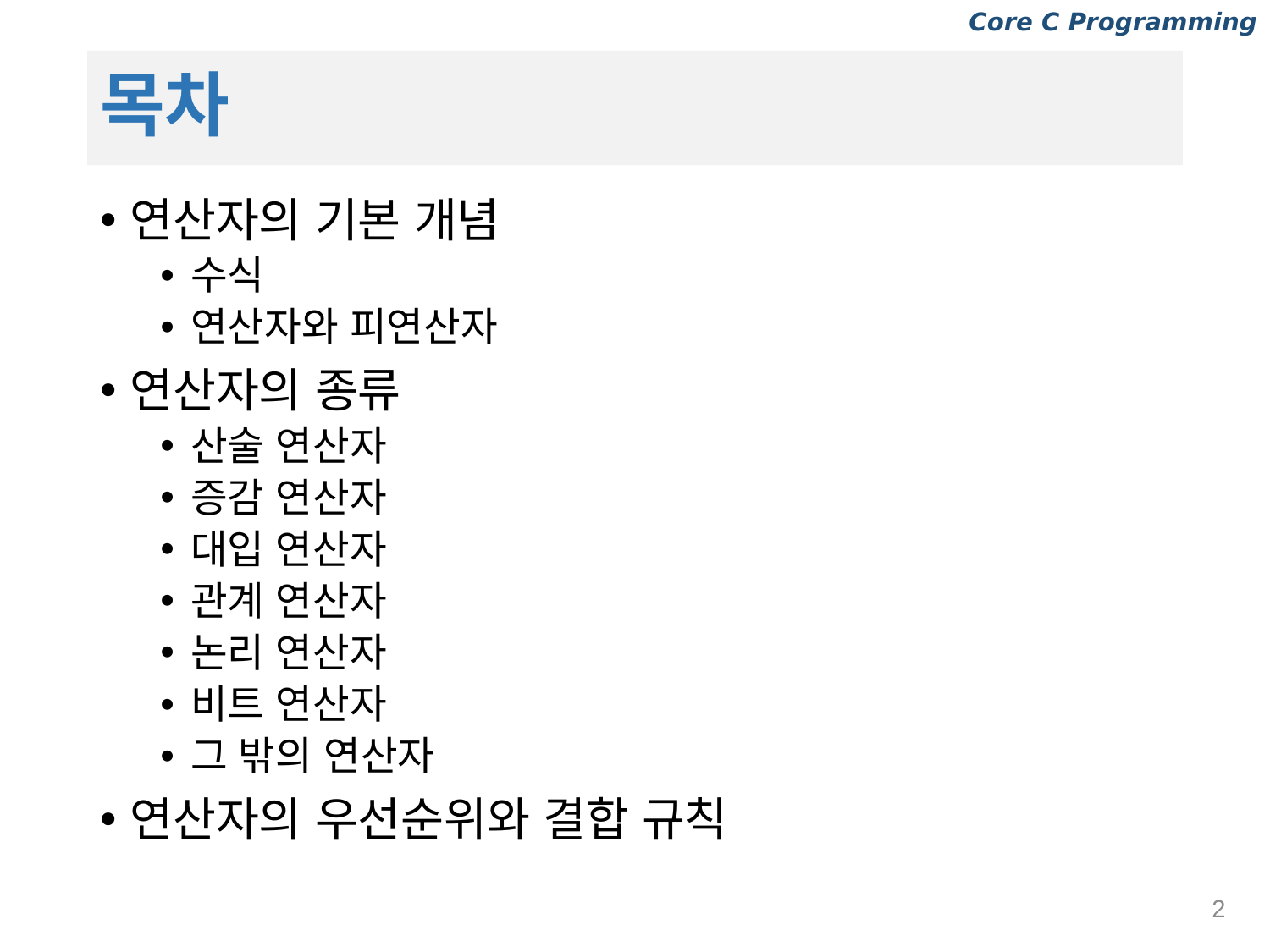

# 목차
연산자의 기본 개념
수식
연산자와 피연산자
연산자의 종류
산술 연산자
증감 연산자
대입 연산자
관계 연산자
논리 연산자
비트 연산자
그 밖의 연산자
연산자의 우선순위와 결합 규칙
2